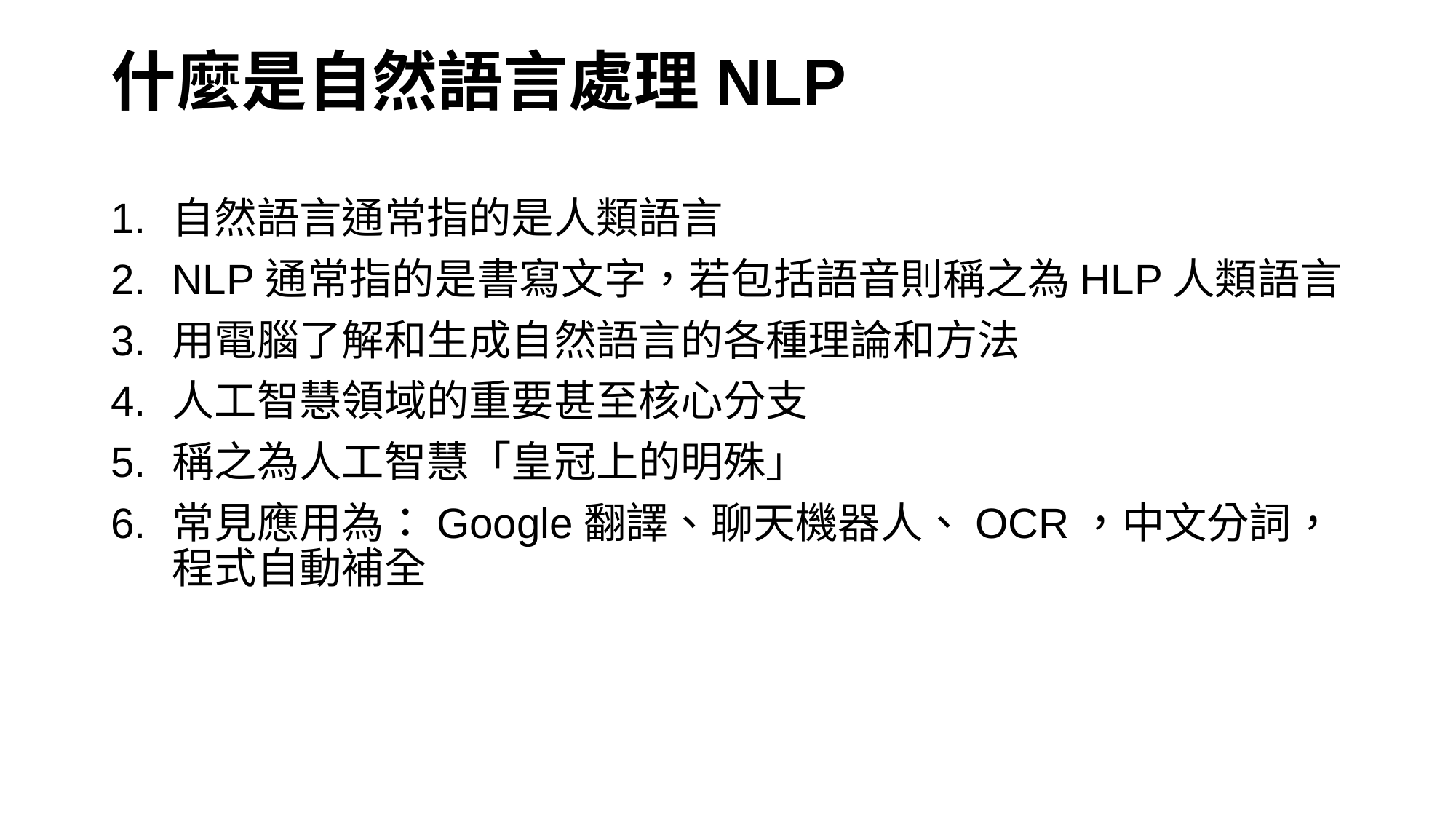

# 什麼是自然語言處理NLP
自然語言通常指的是人類語言
NLP通常指的是書寫文字，若包括語音則稱之為HLP人類語言
用電腦了解和生成自然語言的各種理論和方法
人工智慧領域的重要甚至核心分支
稱之為人工智慧「皇冠上的明殊」
常見應用為：Google翻譯、聊天機器人、OCR，中文分詞，程式自動補全